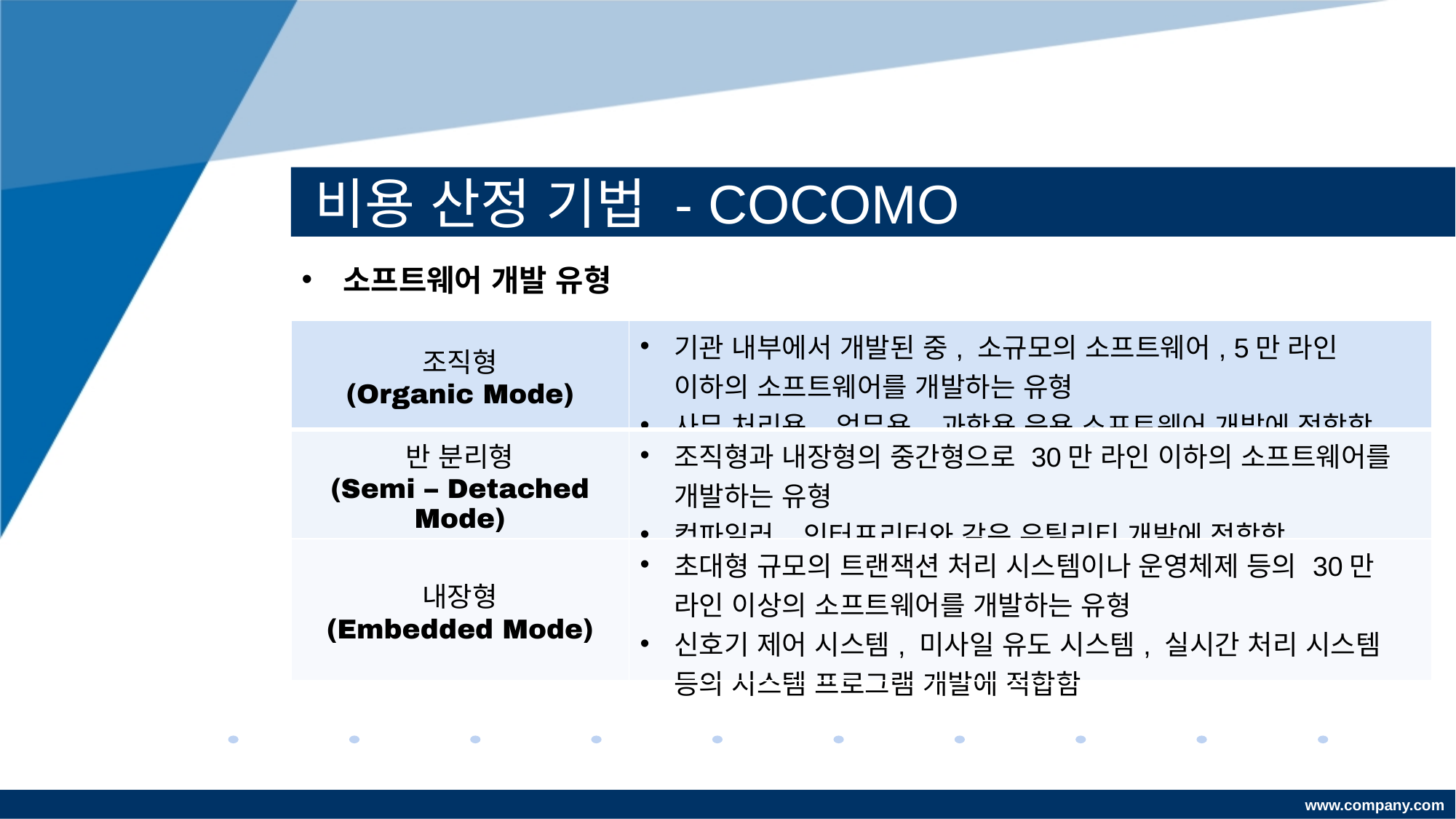

# 비용 산정 기법 - COCOMO
소프트웨어 개발 유형
| 조직형 (Organic Mode) | 기관 내부에서 개발된 중, 소규모의 소프트웨어, 5만 라인 이하의 소프트웨어를 개발하는 유형 사무 처리용, 업무용, 과학용 응용 소프트웨어 개발에 적합함 |
| --- | --- |
| 반 분리형 (Semi – Detached Mode) | 조직형과 내장형의 중간형으로 30만 라인 이하의 소프트웨어를 개발하는 유형 컴파일러, 인터프리터와 같은 유틸리티 개발에 적합함 |
| 내장형 (Embedded Mode) | 초대형 규모의 트랜잭션 처리 시스템이나 운영체제 등의 30만 라인 이상의 소프트웨어를 개발하는 유형 신호기 제어 시스템, 미사일 유도 시스템, 실시간 처리 시스템 등의 시스템 프로그램 개발에 적합함 |